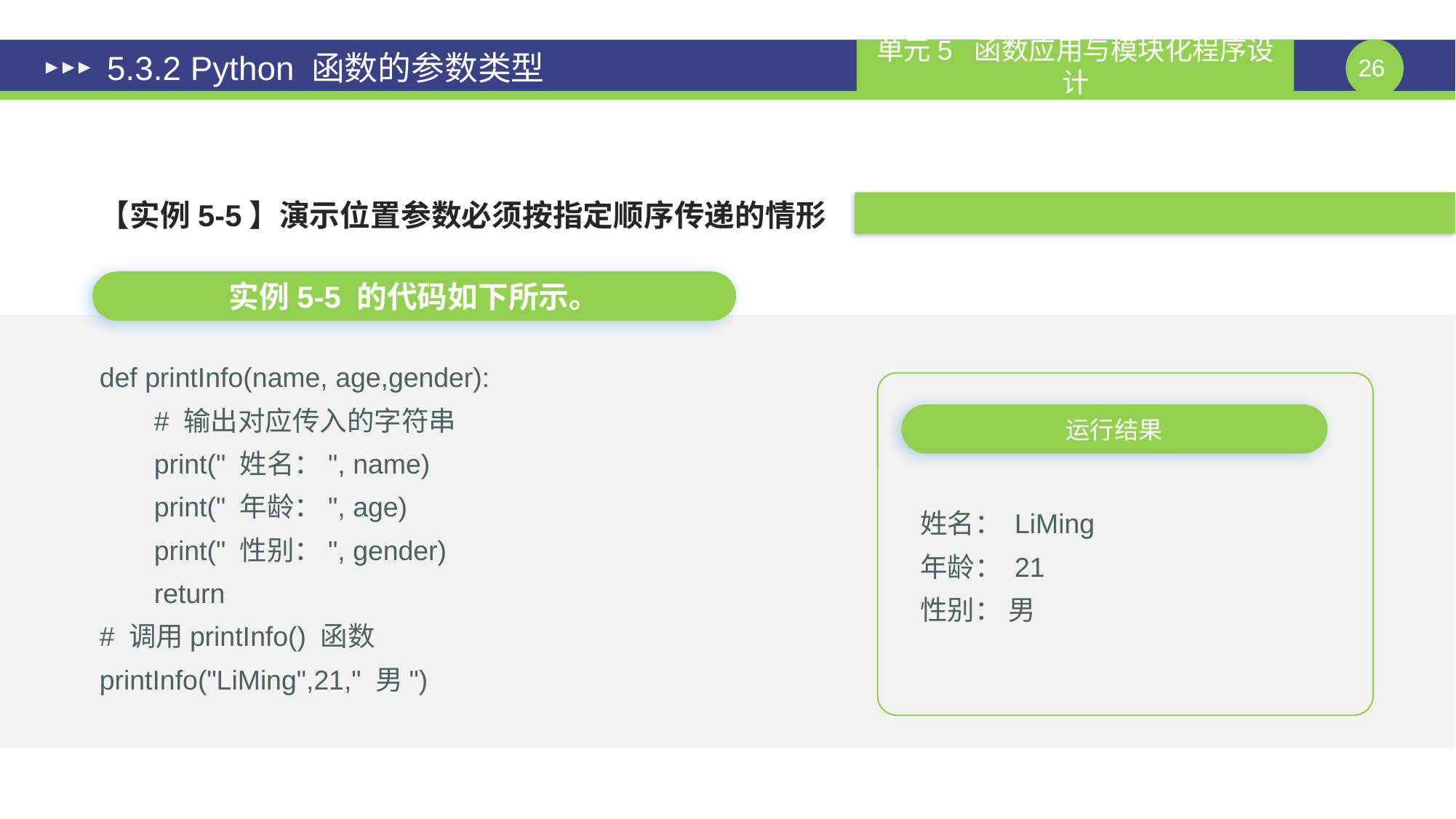

# 5.3.2 Python 函数的参数类型
【实例5-5】演示位置参数必须按指定顺序传递的情形

实例5-5 的代码如下所示。

def printInfo(name, age,gender):
	# 输出对应传入的字符串
	print(" 姓名：", name)
	print(" 年龄：", age)
	print(" 性别：", gender)
	return
# 调用printInfo() 函数
printInfo("LiMing",21," 男")

运行结果
姓名： LiMing
年龄： 21
性别： 男